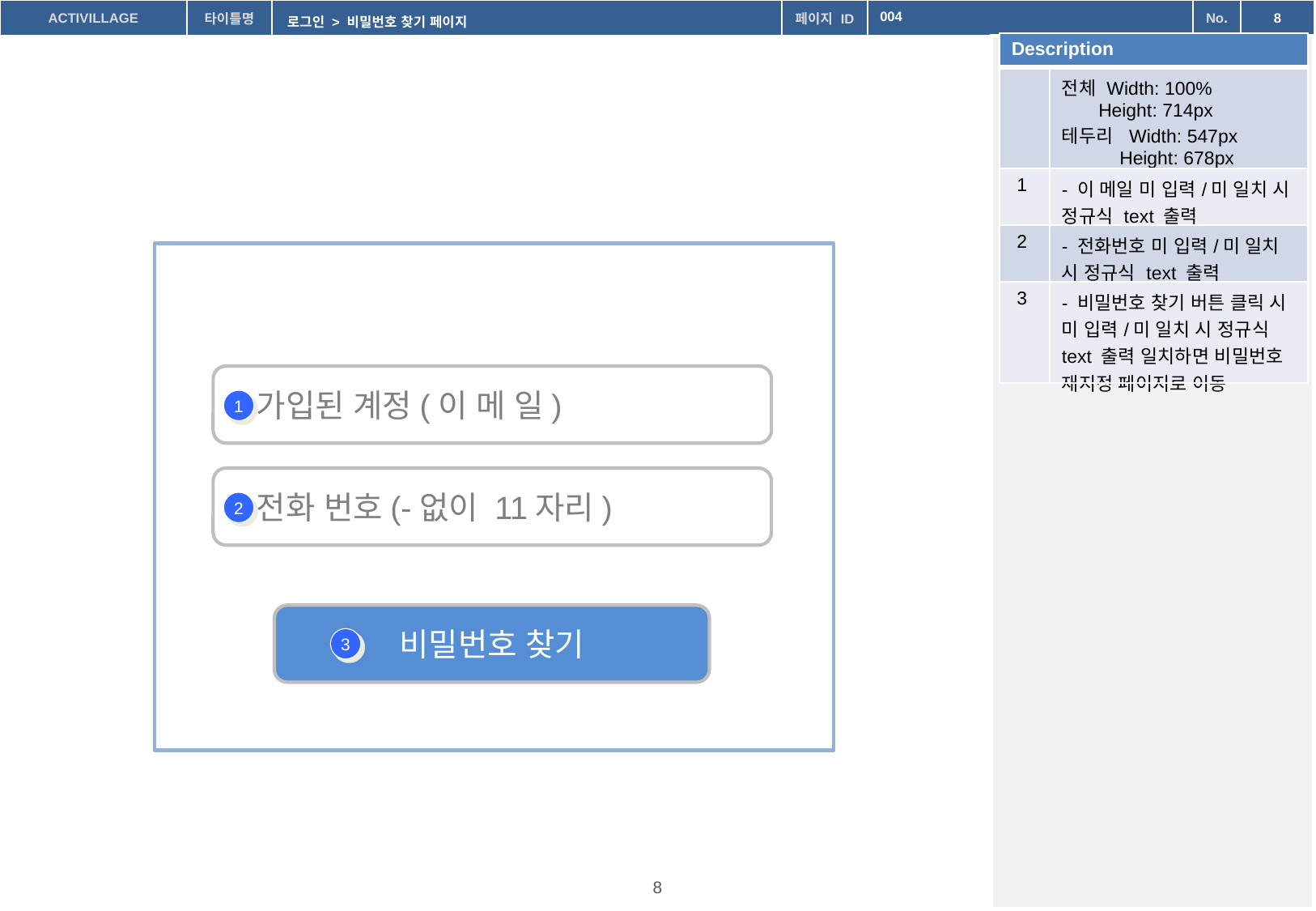

004
로그인 > 비밀번호 찾기 페이지
| Description |  |
| --- | --- |
|  | 전체 Width: 100% Height: 714px 테두리 Width: 547px Height: 678px |
| 1 | - 이 메일 미 입력/미 일치 시 정규식 text 출력 |
| 2 | - 전화번호 미 입력/미 일치 시 정규식 text 출력 |
| 3 | - 비밀번호 찾기 버튼 클릭 시 미 입력/미 일치 시 정규식 text 출력 일치하면 비밀번호 재지정 페이지로 이동 |

가입된 계정(이 메 일)
1

전화 번호(-없이 11자리)
2
비밀번호 찾기
3